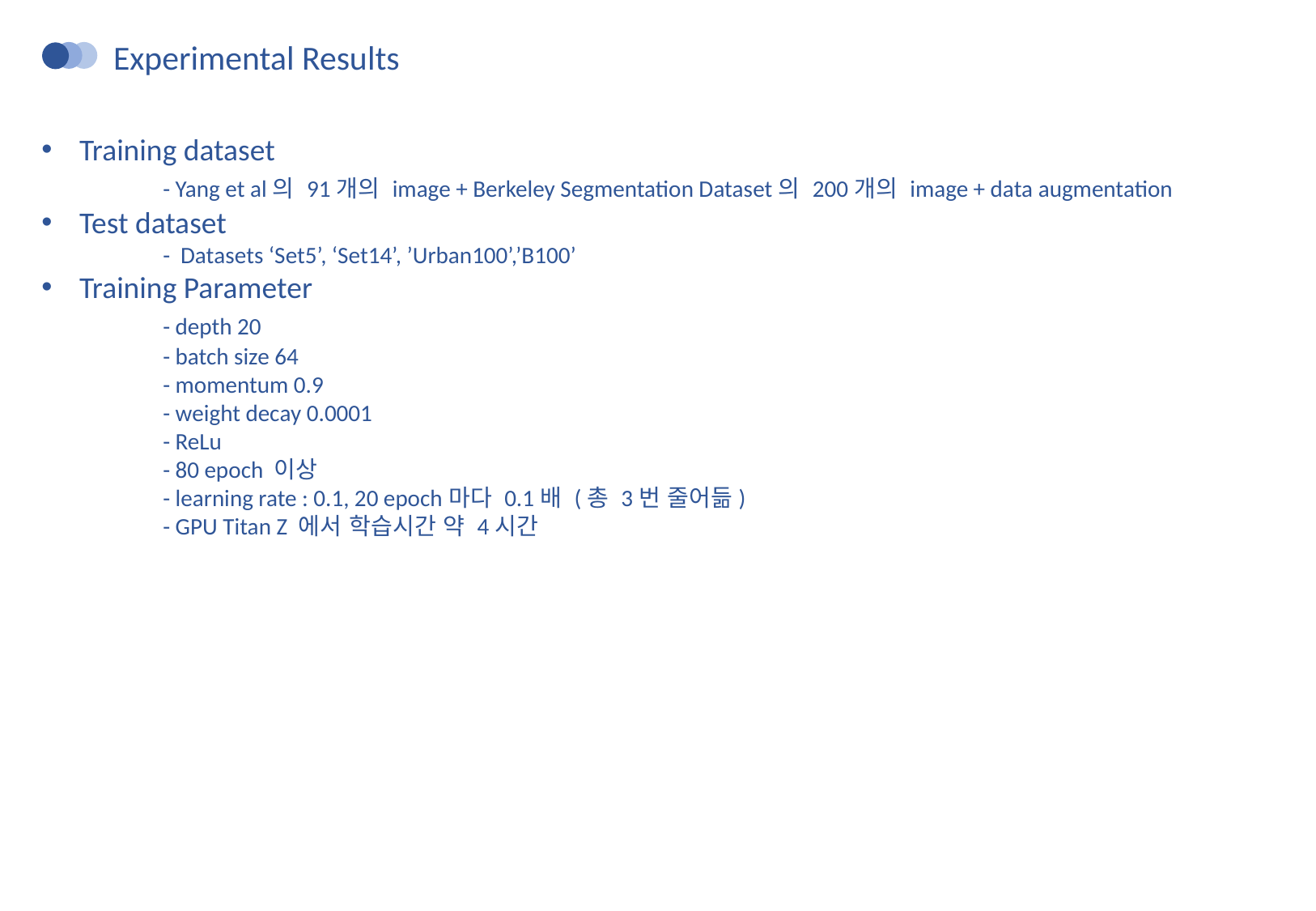

Experimental Results

Training dataset
	- Yang et al의 91개의 image + Berkeley Segmentation Dataset의 200개의 image + data augmentation
Test dataset
	-  Datasets ‘Set5’, ‘Set14’, ’Urban100’,’B100’
Training Parameter
	- depth 20
	- batch size 64
	- momentum 0.9
	- weight decay 0.0001
	- ReLu
	- 80 epoch 이상
	- learning rate : 0.1, 20 epoch마다 0.1배 (총 3번 줄어듦)
	- GPU Titan Z 에서 학습시간 약 4시간